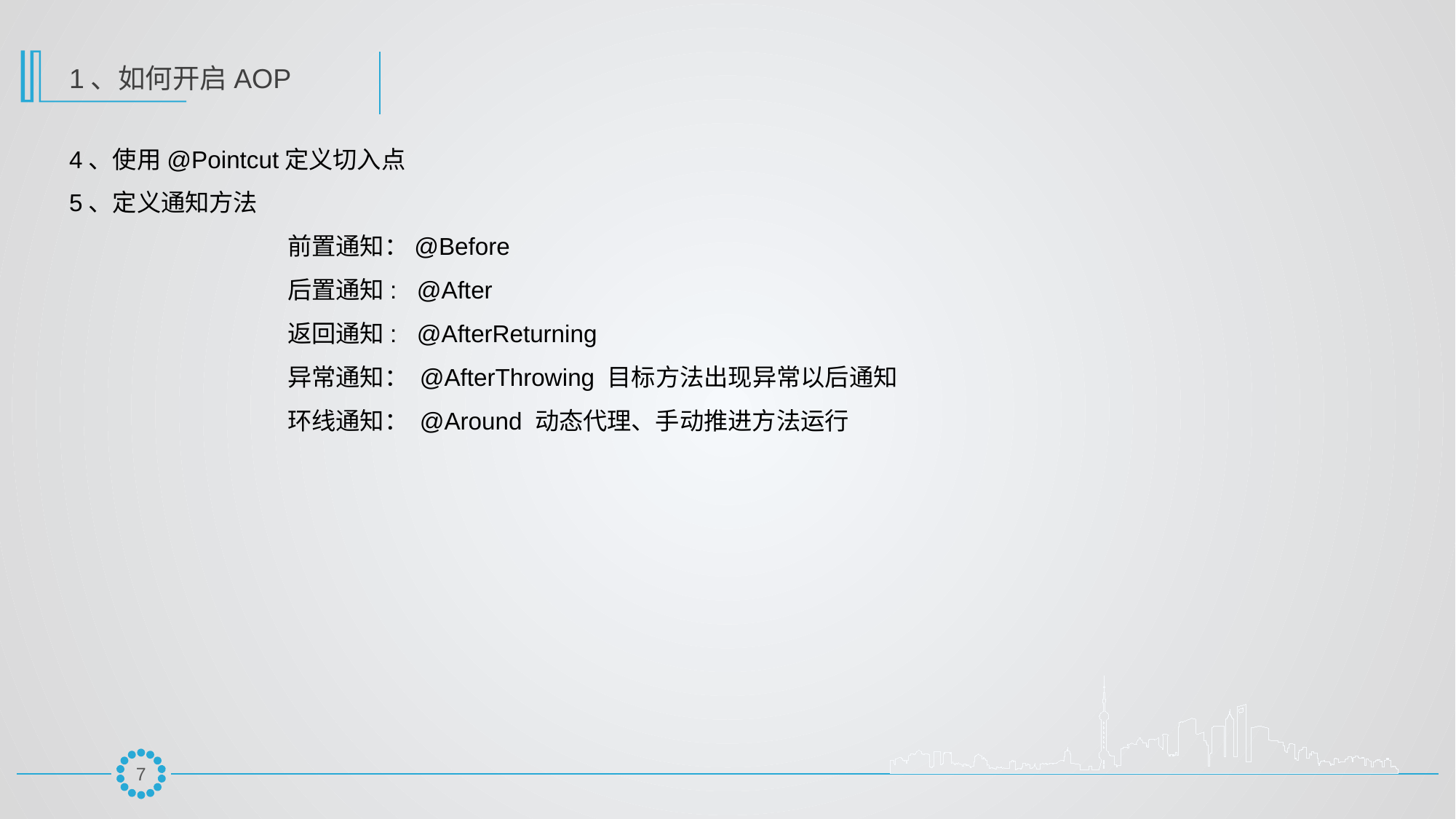

1、如何开启AOP
4、使用@Pointcut定义切入点
5、定义通知方法
		前置通知：@Before
		后置通知:   @After
		返回通知:   @AfterReturning
		异常通知： @AfterThrowing 目标方法出现异常以后通知
		环线通知： @Around 动态代理、手动推进方法运行

7